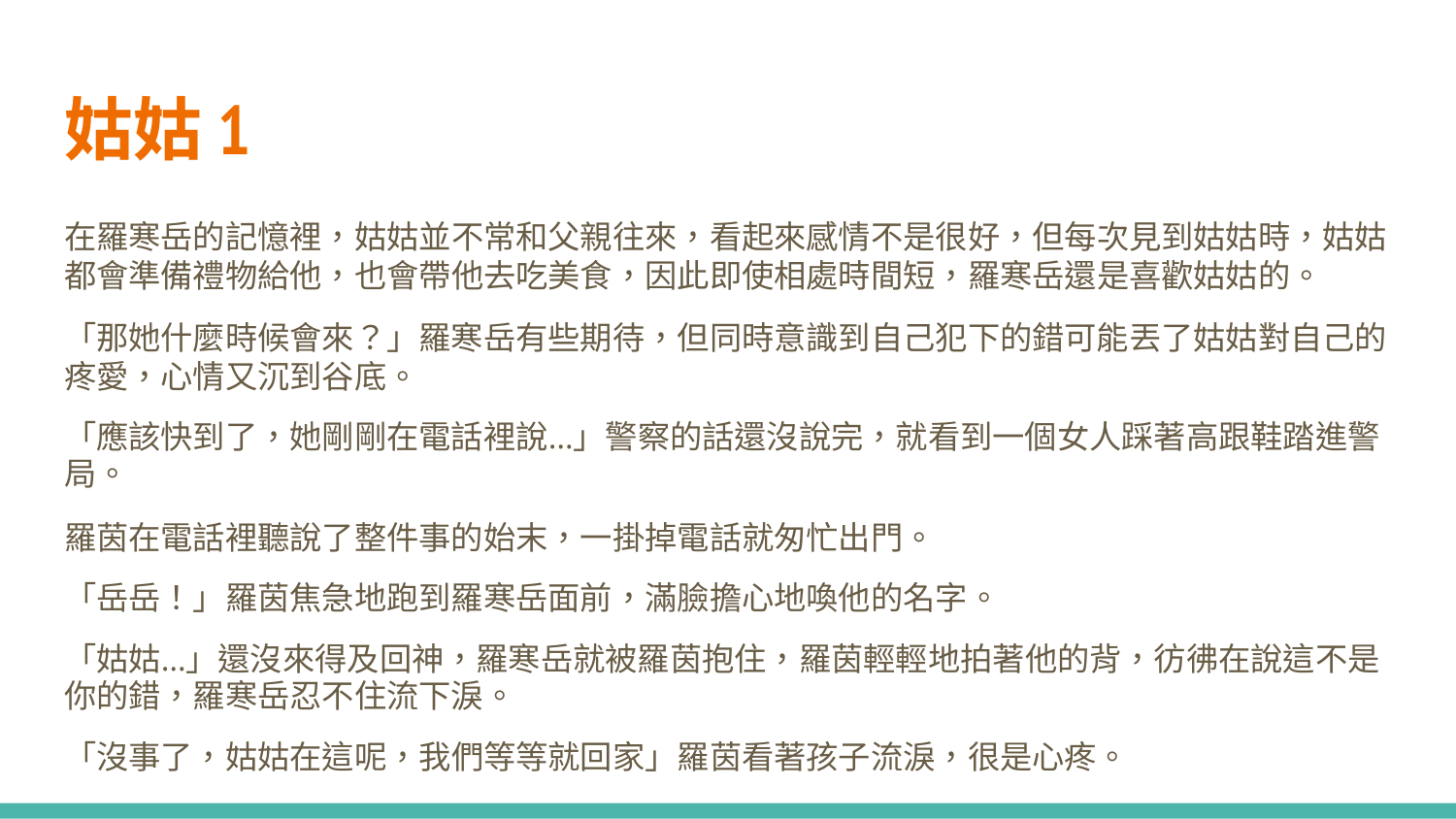

# 姑姑1
在羅寒岳的記憶裡，姑姑並不常和父親往來，看起來感情不是很好，但每次見到姑姑時，姑姑都會準備禮物給他，也會帶他去吃美食，因此即使相處時間短，羅寒岳還是喜歡姑姑的。
「那她什麼時候會來？」羅寒岳有些期待，但同時意識到自己犯下的錯可能丟了姑姑對自己的疼愛，心情又沉到谷底。
「應該快到了，她剛剛在電話裡說…」警察的話還沒說完，就看到一個女人踩著高跟鞋踏進警局。
羅茵在電話裡聽說了整件事的始末，一掛掉電話就匆忙出門。
「岳岳！」羅茵焦急地跑到羅寒岳面前，滿臉擔心地喚他的名字。
「姑姑…」還沒來得及回神，羅寒岳就被羅茵抱住，羅茵輕輕地拍著他的背，彷彿在說這不是你的錯，羅寒岳忍不住流下淚。
「沒事了，姑姑在這呢，我們等等就回家」羅茵看著孩子流淚，很是心疼。